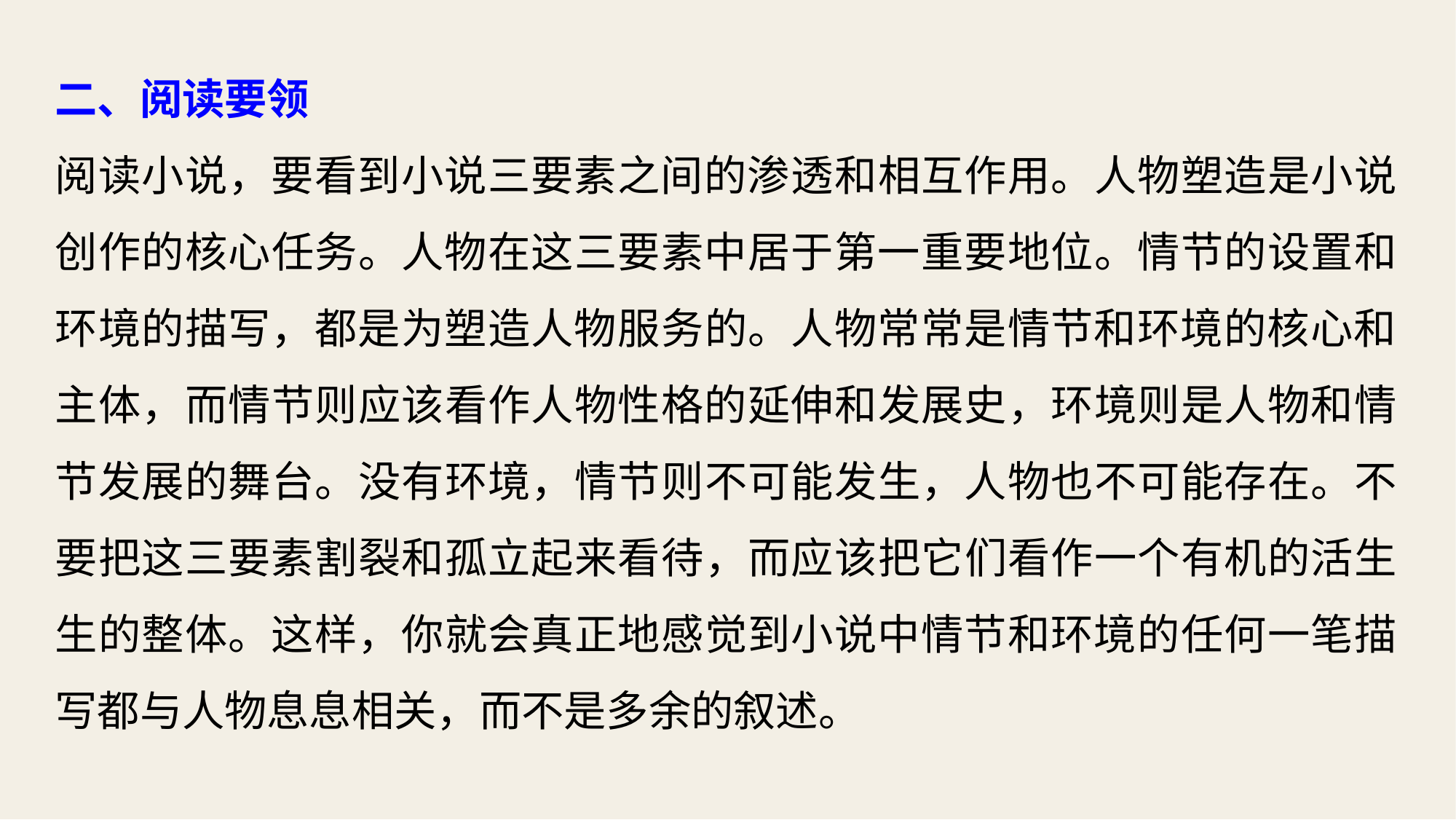

二、阅读要领
阅读小说，要看到小说三要素之间的渗透和相互作用。人物塑造是小说创作的核心任务。人物在这三要素中居于第一重要地位。情节的设置和环境的描写，都是为塑造人物服务的。人物常常是情节和环境的核心和主体，而情节则应该看作人物性格的延伸和发展史，环境则是人物和情节发展的舞台。没有环境，情节则不可能发生，人物也不可能存在。不要把这三要素割裂和孤立起来看待，而应该把它们看作一个有机的活生生的整体。这样，你就会真正地感觉到小说中情节和环境的任何一笔描写都与人物息息相关，而不是多余的叙述。